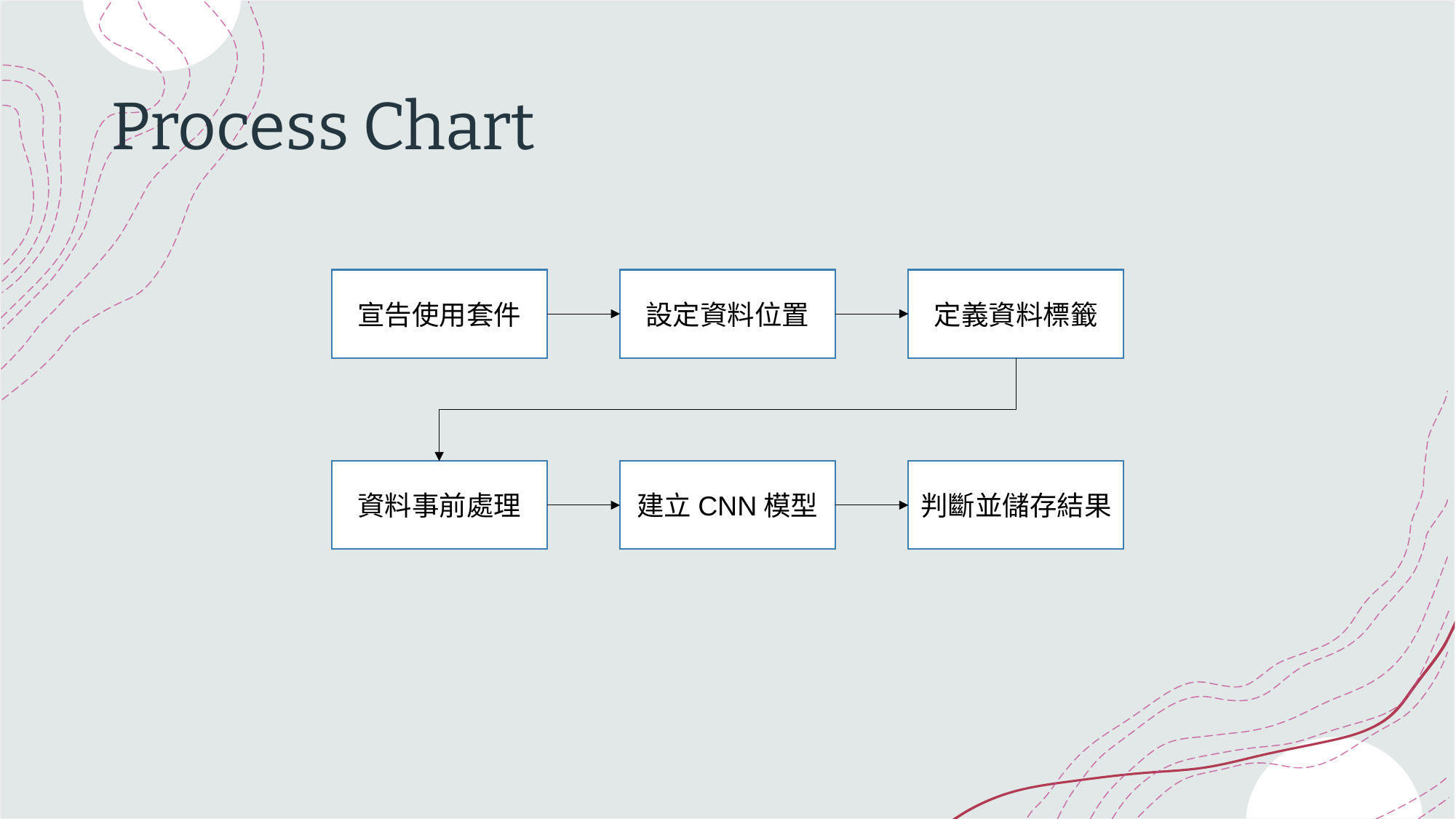

# Process Chart
設定資料位置
定義資料標籤
宣告使用套件
資料事前處理
建立CNN模型
判斷並儲存結果